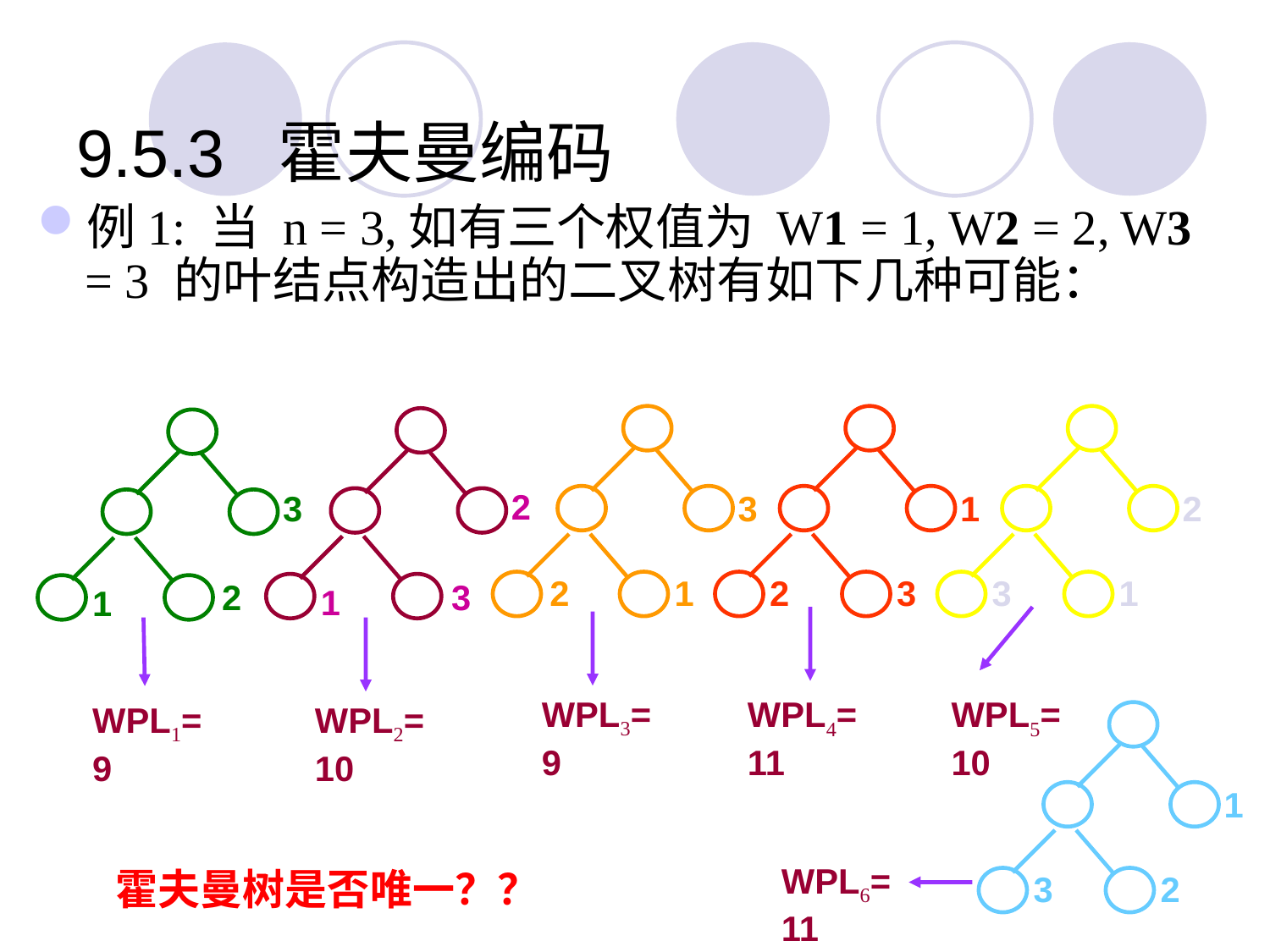

9.5.3  霍夫曼编码
55

例1: 当 n = 3,如有三个权值为 W1 = 1, W2 = 2, W3 = 3 的叶结点构造出的二叉树有如下几种可能：

1

2
3

2

3
1

2
3
3

2
1
2
3
1

1

WPL3=9
WPL4=11
WPL5=10
WPL1=9
WPL2=10

1

3
2

WPL6=11
霍夫曼树是否唯一？？